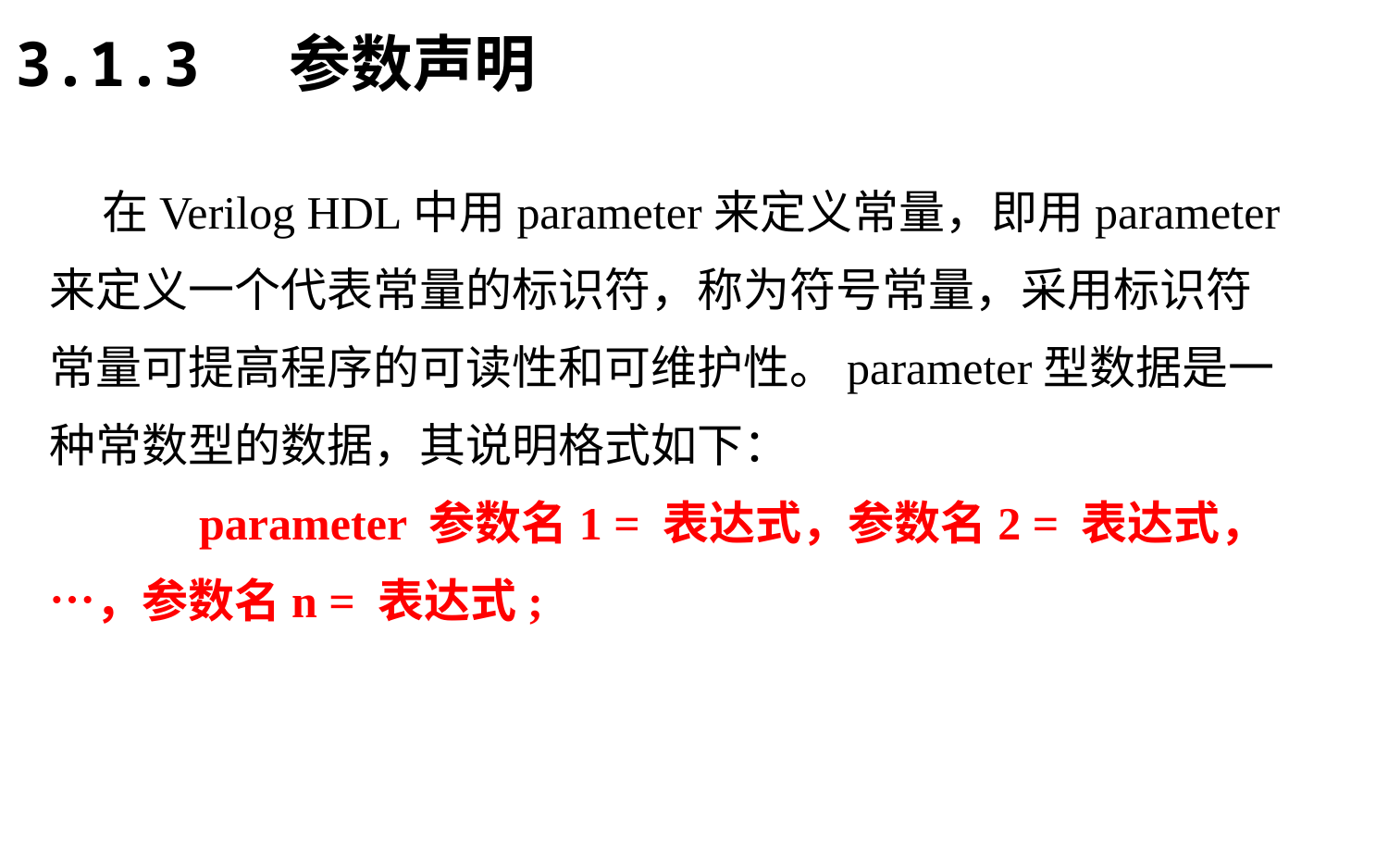

3.1.3  参数声明
# 在Verilog HDL中用parameter来定义常量，即用parameter来定义一个代表常量的标识符，称为符号常量，采用标识符常量可提高程序的可读性和可维护性。parameter型数据是一种常数型的数据，其说明格式如下： 　　　parameter 参数名1 = 表达式，参数名2 = 表达式，…，参数名n = 表达式;